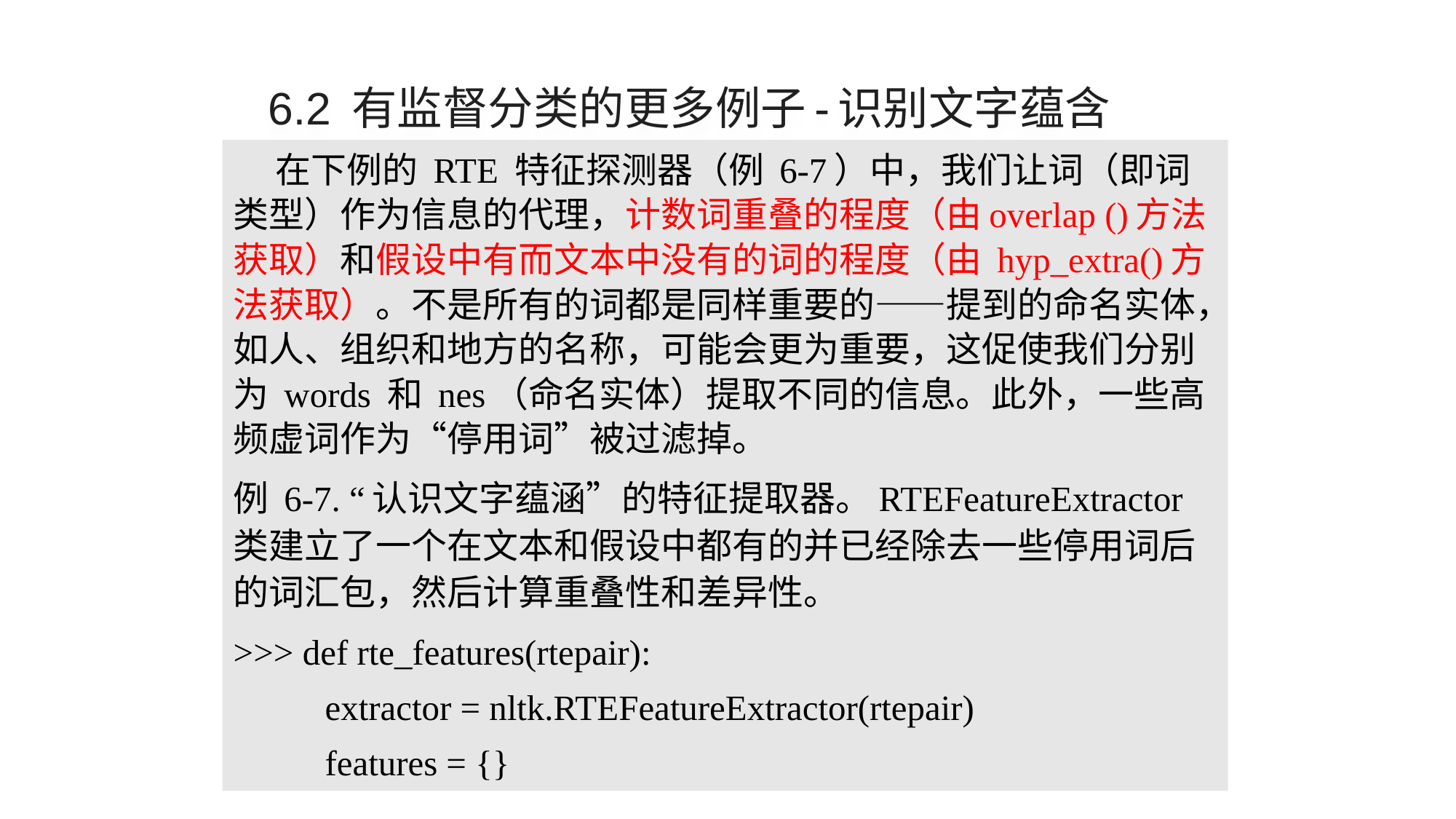

# 6.2 有监督分类的更多例子-识别文字蕴含
在下例的 RTE 特征探测器（例 6-7）中，我们让词（即词类型）作为信息的代理，计数词重叠的程度（由overlap ()方法获取）和假设中有而文本中没有的词的程度（由 hyp_extra()方法获取）。不是所有的词都是同样重要的——提到的命名实体，如人、组织和地方的名称，可能会更为重要，这促使我们分别为 words 和 nes（命名实体）提取不同的信息。此外，一些高频虚词作为“停用词”被过滤掉。
例 6-7. “认识文字蕴涵”的特征提取器。RTEFeatureExtractor 类建立了一个在文本和假设中都有的并已经除去一些停用词后的词汇包，然后计算重叠性和差异性。
>>> def rte_features(rtepair):
	extractor = nltk.RTEFeatureExtractor(rtepair)
	features = {}